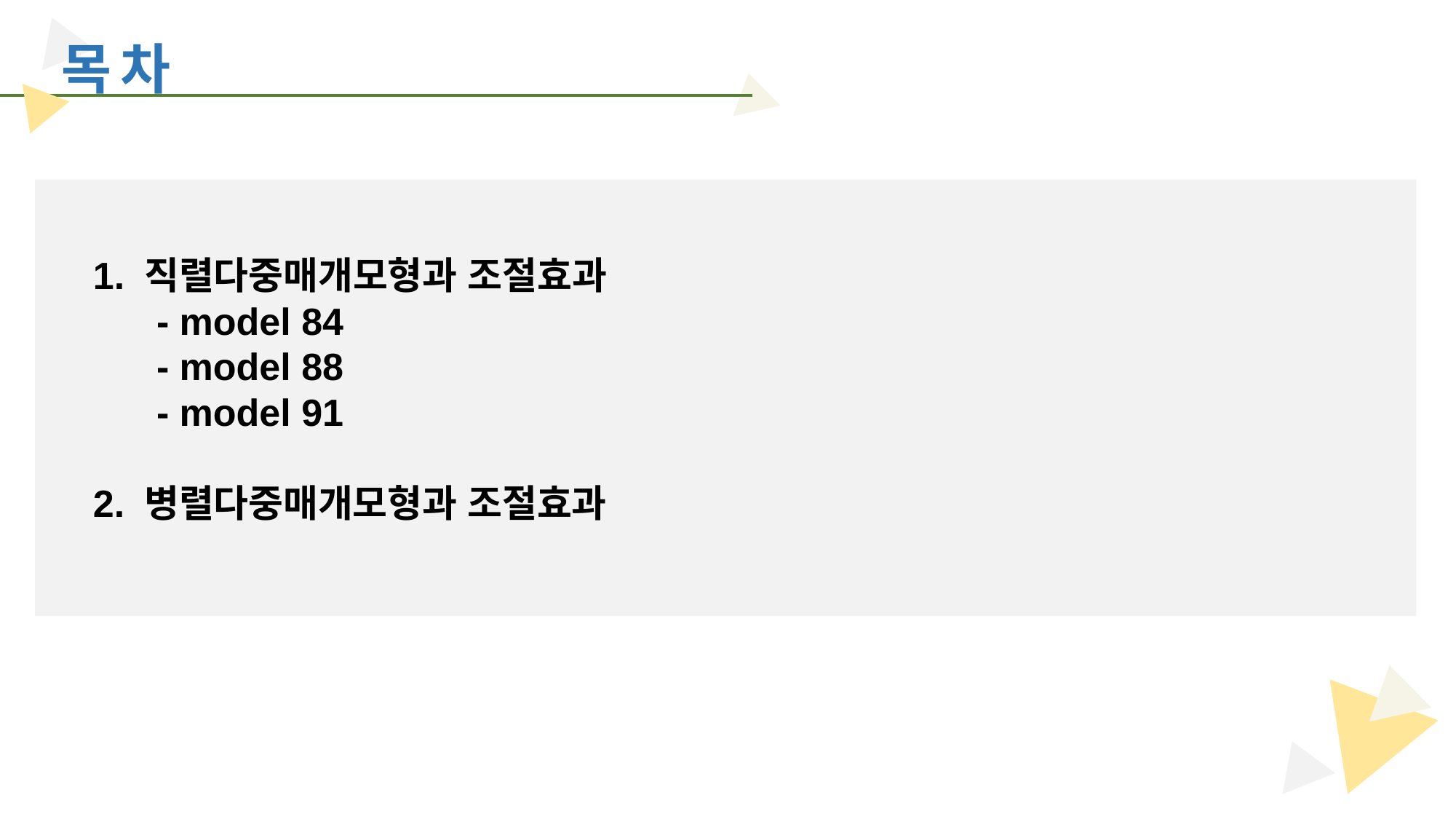

목차

1. 직렬다중매개모형과 조절효과
      - model 84
      - model 88
      - model 91

2. 병렬다중매개모형과 조절효과